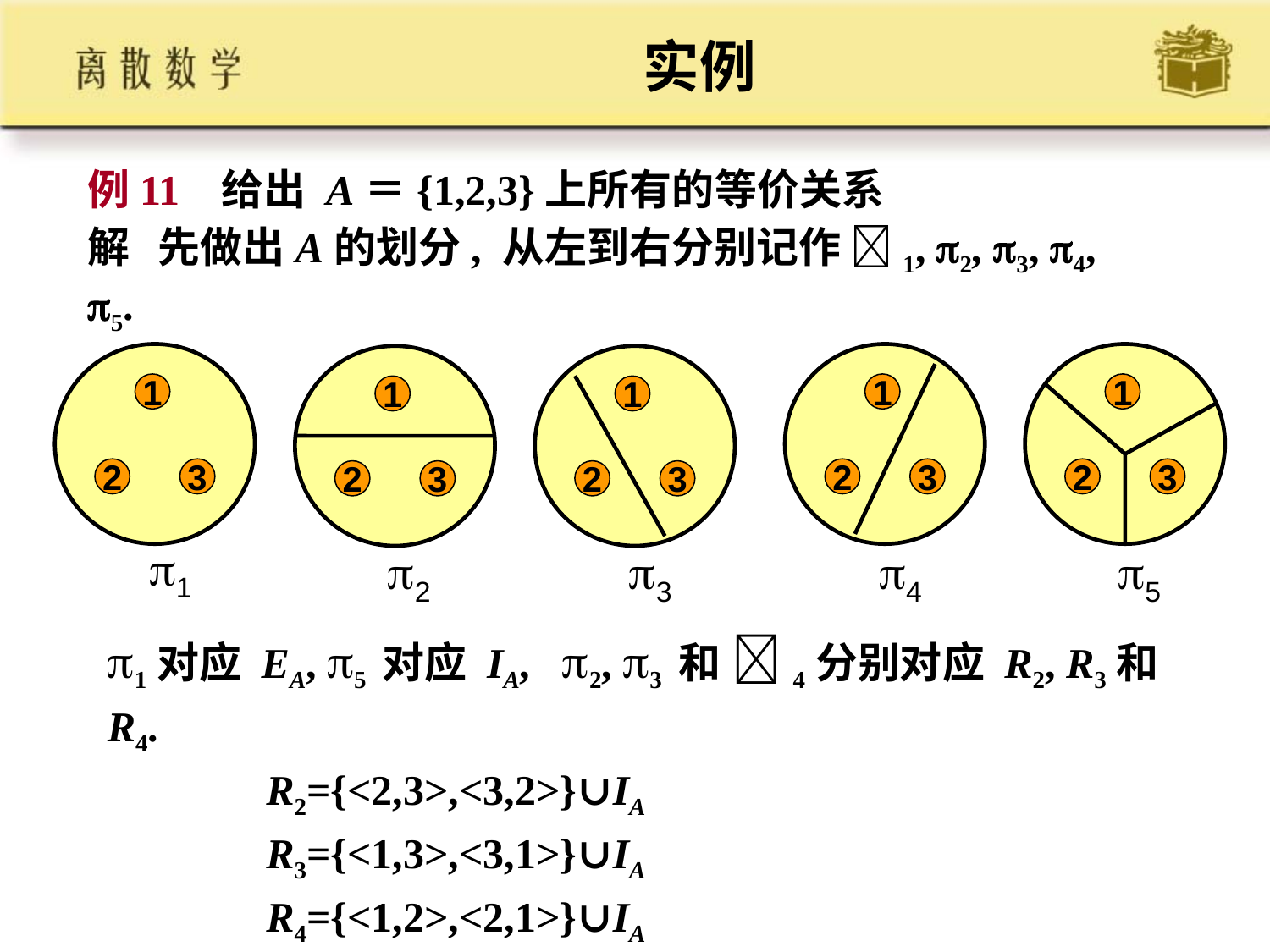

实例
例11   给出 A＝{1,2,3}上所有的等价关系
解   先做出A的划分, 从左到右分别记作 π1, π2, π3, π4, π5.

1
2
3
π1

1
2
3

π4

1
2
3

π5

1
2
3

π2

1
2
3

π3
π1对应 EA, π5 对应 IA,   π2, π3 和 π4分别对应 R2, R3和 R4.
               R2={<2,3>,<3,2>}∪IA
               R3={<1,3>,<3,1>}∪IA
               R4={<1,2>,<2,1>}∪IA
94